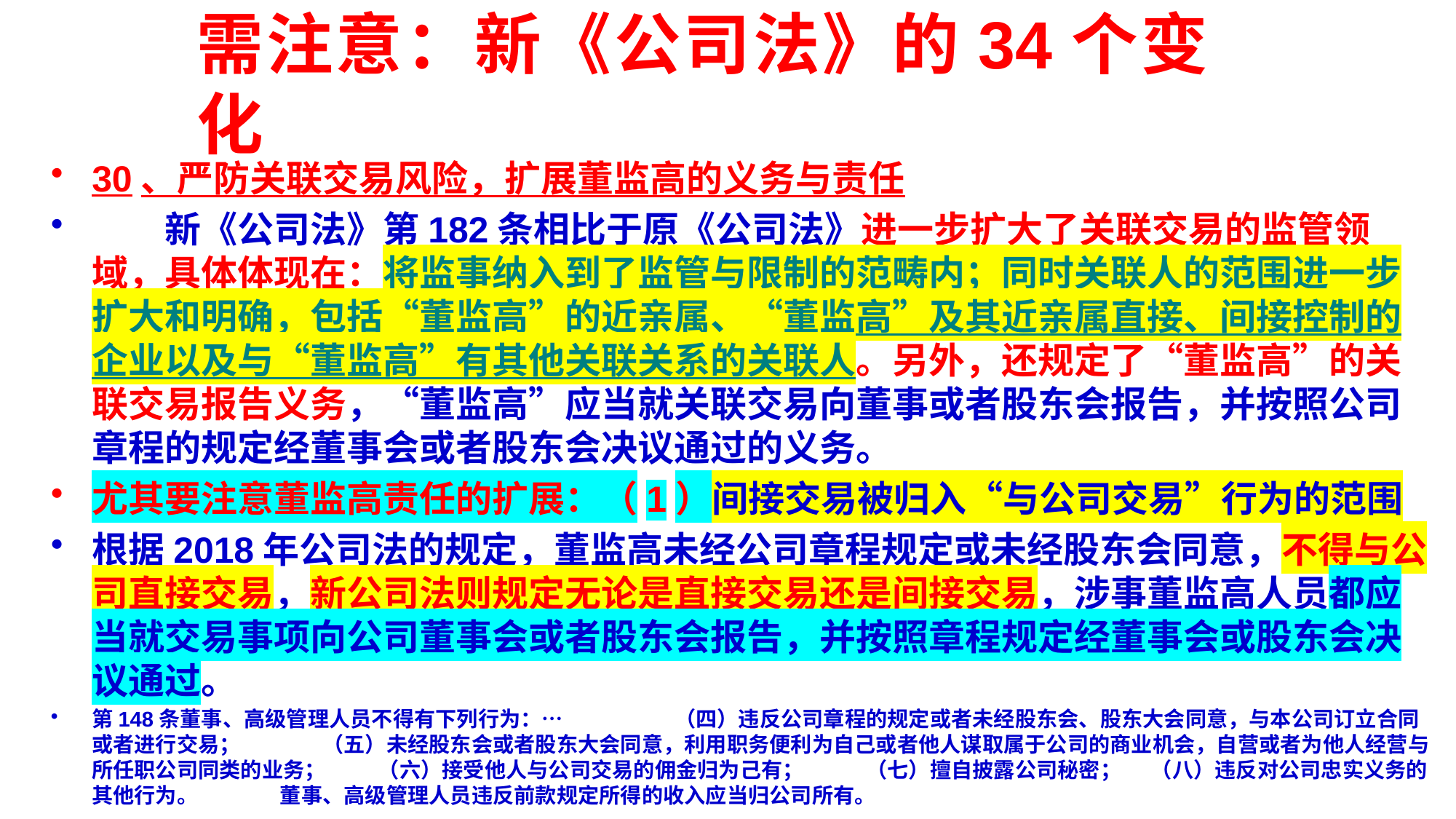

# 需注意：新《公司法》的34个变化
30、严防关联交易风险，扩展董监高的义务与责任
　　新《公司法》第182条相比于原《公司法》进一步扩大了关联交易的监管领域，具体体现在：将监事纳入到了监管与限制的范畴内；同时关联人的范围进一步扩大和明确，包括“董监高”的近亲属、“董监高”及其近亲属直接、间接控制的企业以及与“董监高”有其他关联关系的关联人。另外，还规定了“董监高”的关联交易报告义务，“董监高”应当就关联交易向董事或者股东会报告，并按照公司章程的规定经董事会或者股东会决议通过的义务。
尤其要注意董监高责任的扩展：（1）间接交易被归入“与公司交易”行为的范围
根据2018年公司法的规定，董监高未经公司章程规定或未经股东会同意，不得与公司直接交易，新公司法则规定无论是直接交易还是间接交易，涉事董监高人员都应当就交易事项向公司董事会或者股东会报告，并按照章程规定经董事会或股东会决议通过。
第148条董事、高级管理人员不得有下列行为：…              　　（四）违反公司章程的规定或者未经股东会、股东大会同意，与本公司订立合同或者进行交易；        　　（五）未经股东会或者股东大会同意，利用职务便利为自己或者他人谋取属于公司的商业机会，自营或者为他人经营与所任职公司同类的业务；  　　（六）接受他人与公司交易的佣金归为己有；    　　（七）擅自披露公司秘密；      （八）违反对公司忠实义务的其他行为。        　　董事、高级管理人员违反前款规定所得的收入应当归公司所有。